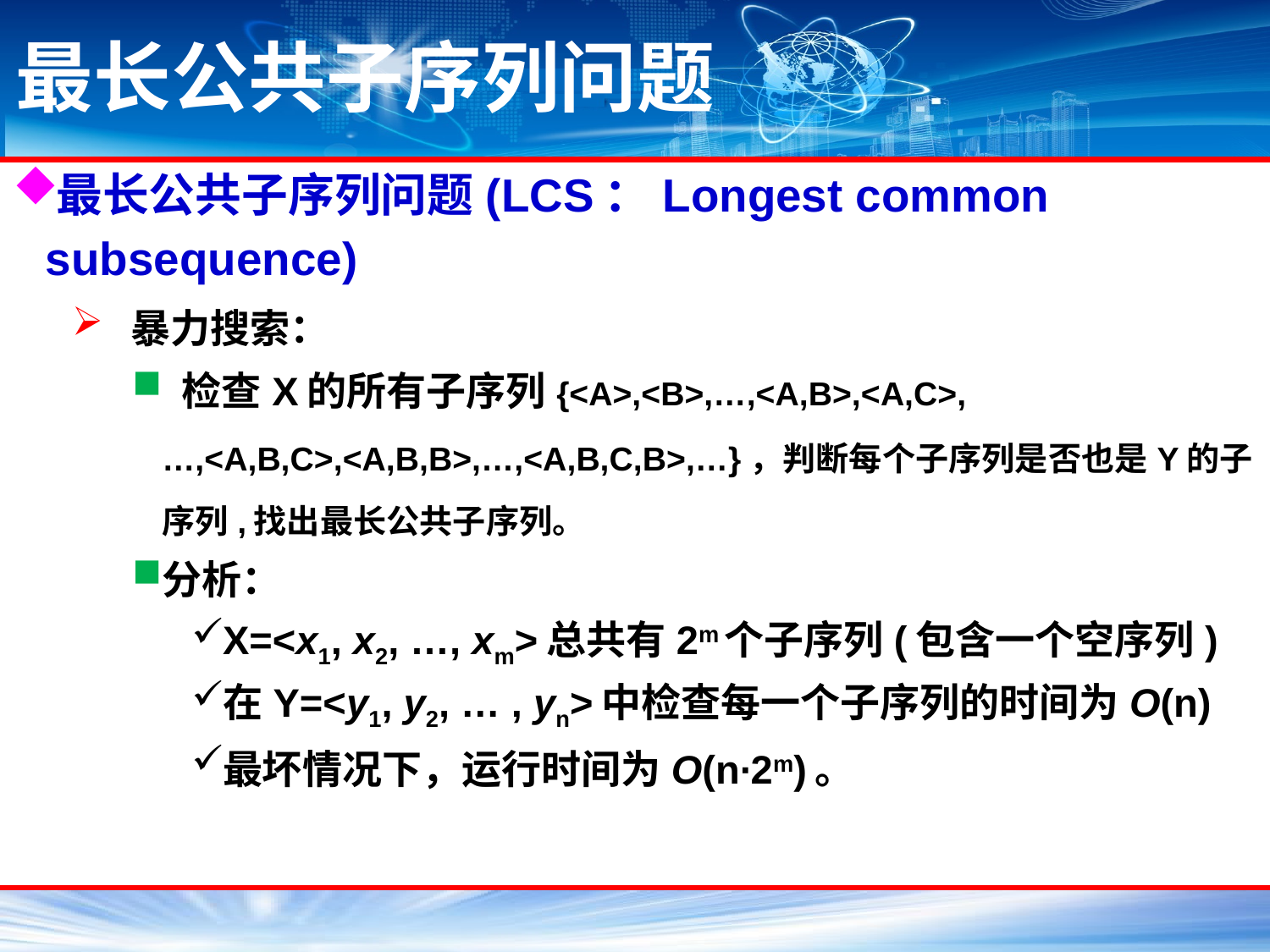

# 最长公共子序列问题
最长公共子序列问题(LCS：Longest common subsequence)
  暴力搜索：
 检查X的所有子序列{<A>,<B>,…,<A,B>,<A,C>,…,<A,B,C>,<A,B,B>,…,<A,B,C,B>,…}，判断每个子序列是否也是Y的子序列,找出最长公共子序列。
分析：
X=<x1, x2, …, xm>总共有2m个子序列(包含一个空序列)
在Y=<y1, y2, … , yn>中检查每一个子序列的时间为O(n)
最坏情况下，运行时间为O(n∙2m)。